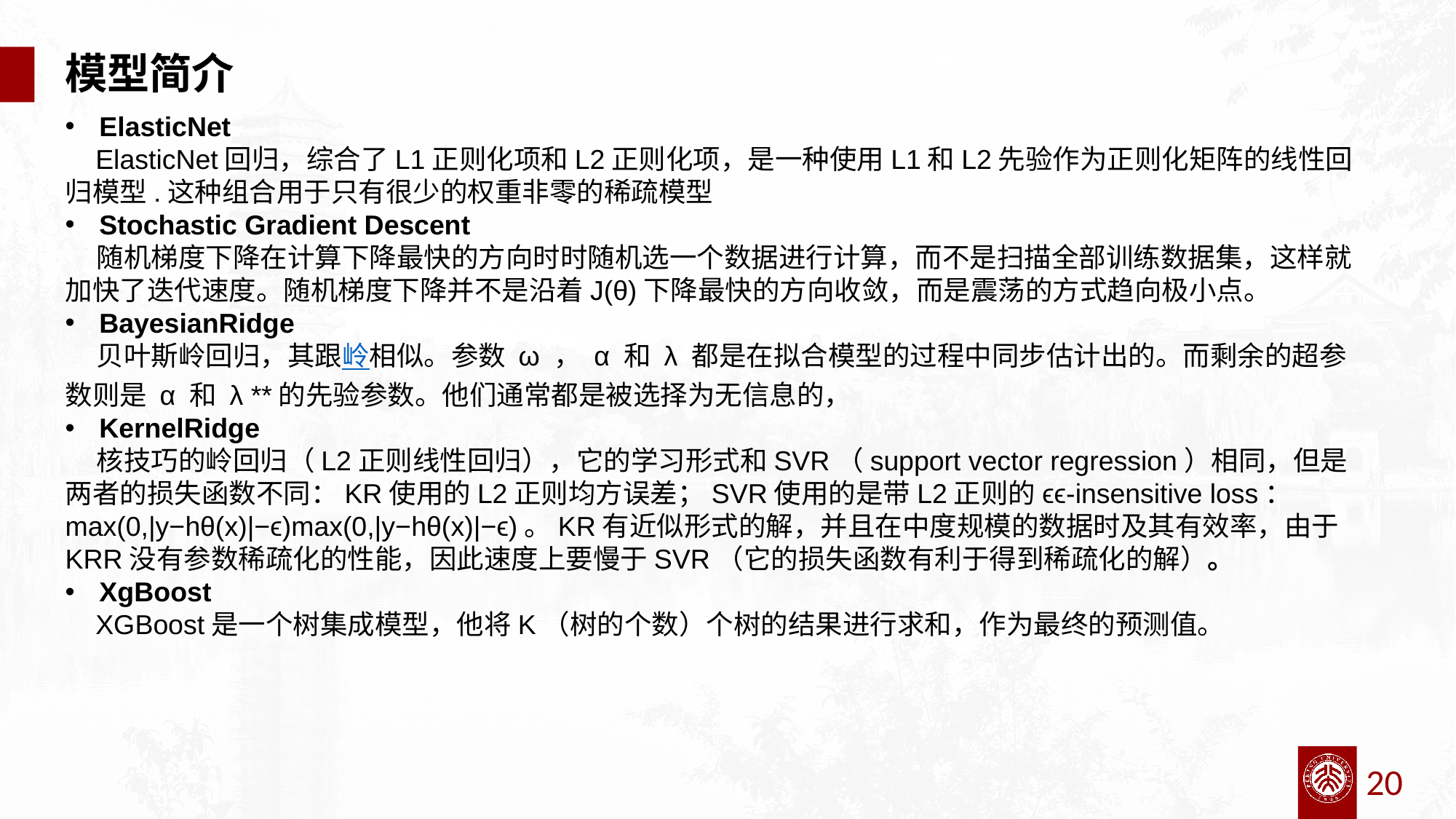

模型简介

ElasticNet
    ElasticNet回归，综合了L1正则化项和L2正则化项，是一种使用L1和L2先验作为正则化矩阵的线性回归模型.这种组合用于只有很少的权重非零的稀疏模型
Stochastic Gradient Descent
    随机梯度下降在计算下降最快的方向时时随机选一个数据进行计算，而不是扫描全部训练数据集，这样就加快了迭代速度。随机梯度下降并不是沿着J(θ)下降最快的方向收敛，而是震荡的方式趋向极小点。
BayesianRidge
    贝叶斯岭回归，其跟岭相似。参数 ω ， α 和 λ 都是在拟合模型的过程中同步估计出的。而剩余的超参数则是 α 和 λ **的先验参数。他们通常都是被选择为无信息的，
KernelRidge
    核技巧的岭回归（L2正则线性回归），它的学习形式和SVR（support vector regression）相同，但是两者的损失函数不同：KR使用的L2正则均方误差；SVR使用的是带L2正则的ϵϵ-insensitive loss：max(0,|y−hθ(x)|−ϵ)max(0,|y−hθ(x)|−ϵ)。KR有近似形式的解，并且在中度规模的数据时及其有效率，由于KRR没有参数稀疏化的性能，因此速度上要慢于SVR（它的损失函数有利于得到稀疏化的解）。
XgBoost
    XGBoost是一个树集成模型，他将K（树的个数）个树的结果进行求和，作为最终的预测值。
20